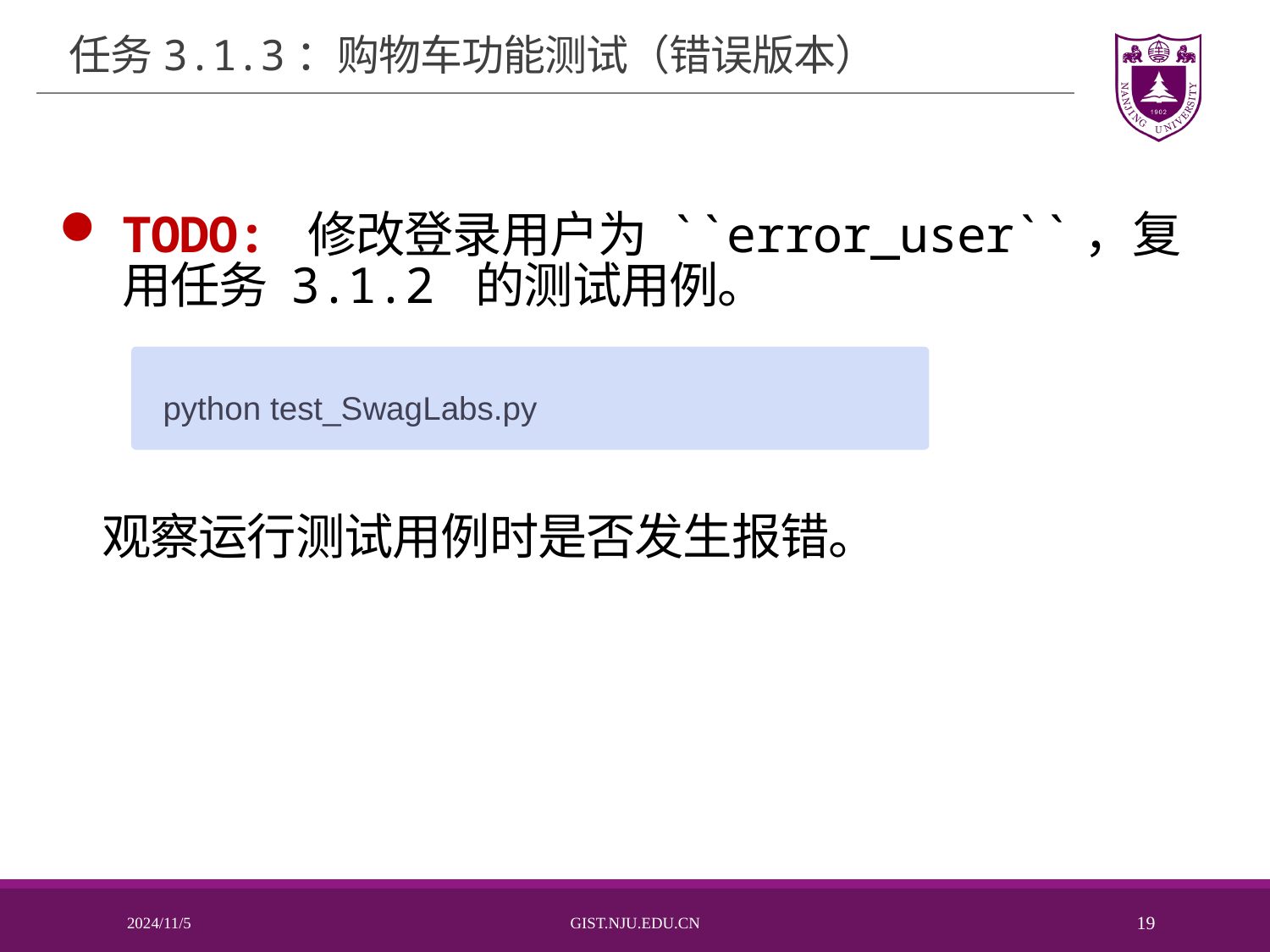

# 任务3.1.3：购物车功能测试（错误版本）

TODO: 修改登录用户为 ``error_user``，复用任务 3.1.2 的测试用例。

   观察运行测试用例时是否发生报错。

python test_SwagLabs.py
2024/11/5
Gist.nju.edu.cn
19